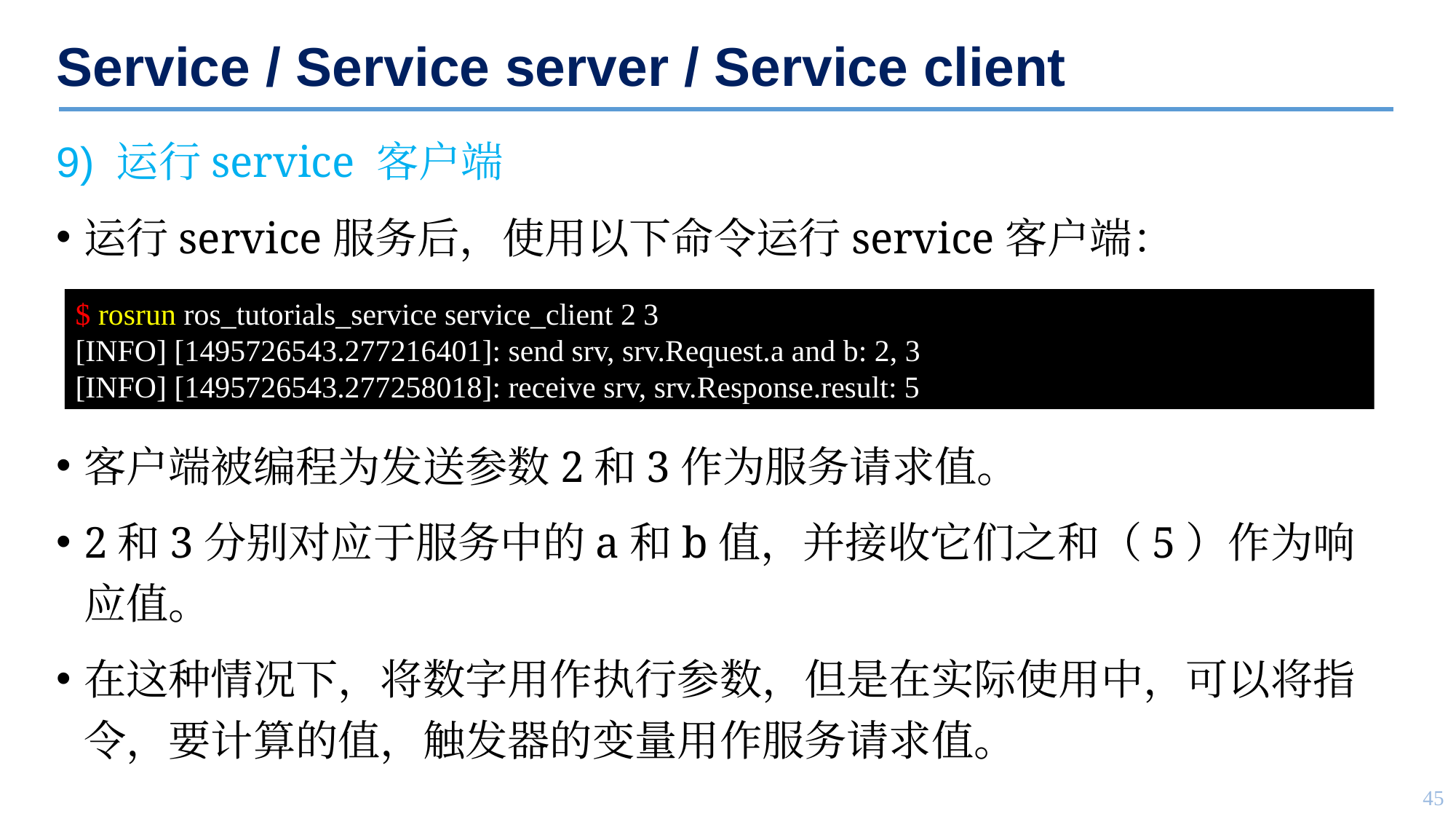

# Service / Service server / Service client
9) 运行service 客户端
运行service服务后，使用以下命令运行service客户端：

客户端被编程为发送参数2和3作为服务请求值。
2和3分别对应于服务中的a和b值，并接收它们之和（5）作为响应值。
在这种情况下，将数字用作执行参数，但是在实际使用中，可以将指令，要计算的值，触发器的变量用作服务请求值。
$ rosrun ros_tutorials_service service_client 2 3
[INFO] [1495726543.277216401]: send srv, srv.Request.a and b: 2, 3
[INFO] [1495726543.277258018]: receive srv, srv.Response.result: 5
45